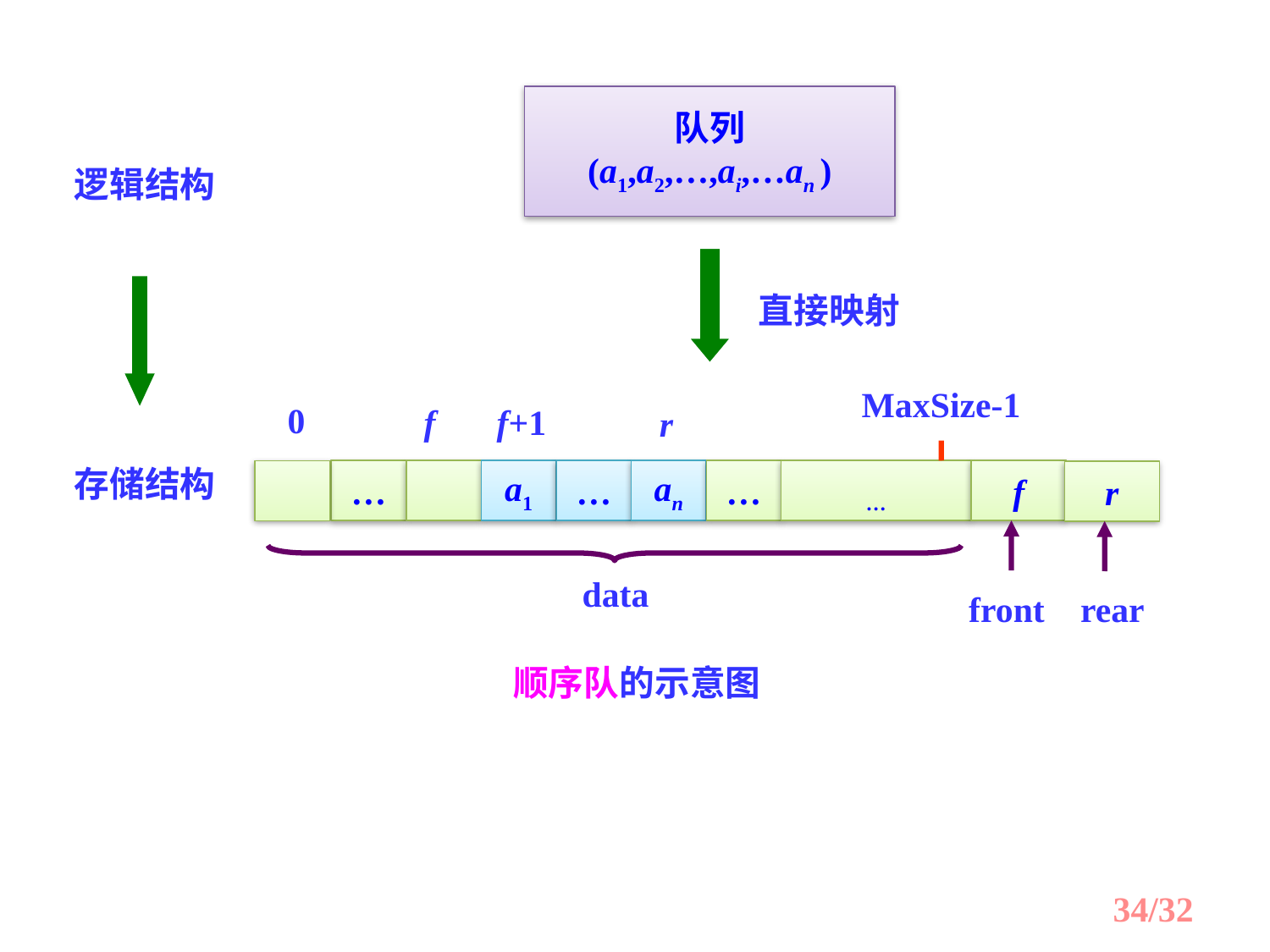

队列
(a1,a2,…,ai,…an )
逻辑结构

直接映射
MaxSize-1
0
f
f+1
r

存储结构
…

a1
…
an
…
…
f

r

data
front
rear
顺序队的示意图
34/32